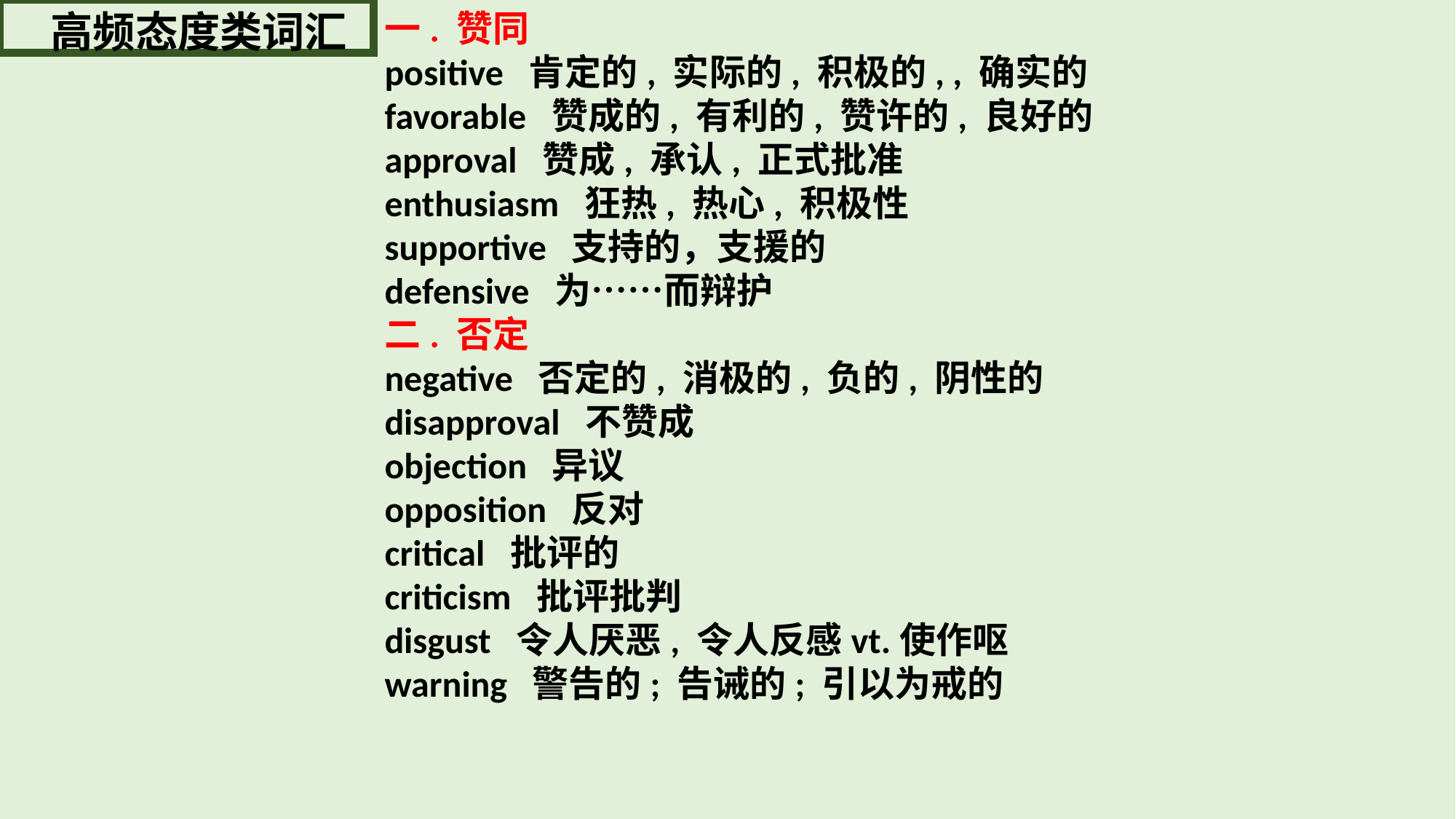

高频态度类词汇
一. 赞同
positive  肯定的, 实际的, 积极的, , 确实的
favorable  赞成的, 有利的, 赞许的, 良好的
approval  赞成, 承认, 正式批准
enthusiasm  狂热, 热心, 积极性
supportive  支持的，支援的
defensive  为……而辩护
二. 否定
negative  否定的, 消极的, 负的, 阴性的
disapproval  不赞成
objection  异议
opposition  反对
critical  批评的
criticism  批评批判
disgust  令人厌恶, 令人反感vt.使作呕
warning  警告的; 告诫的; 引以为戒的